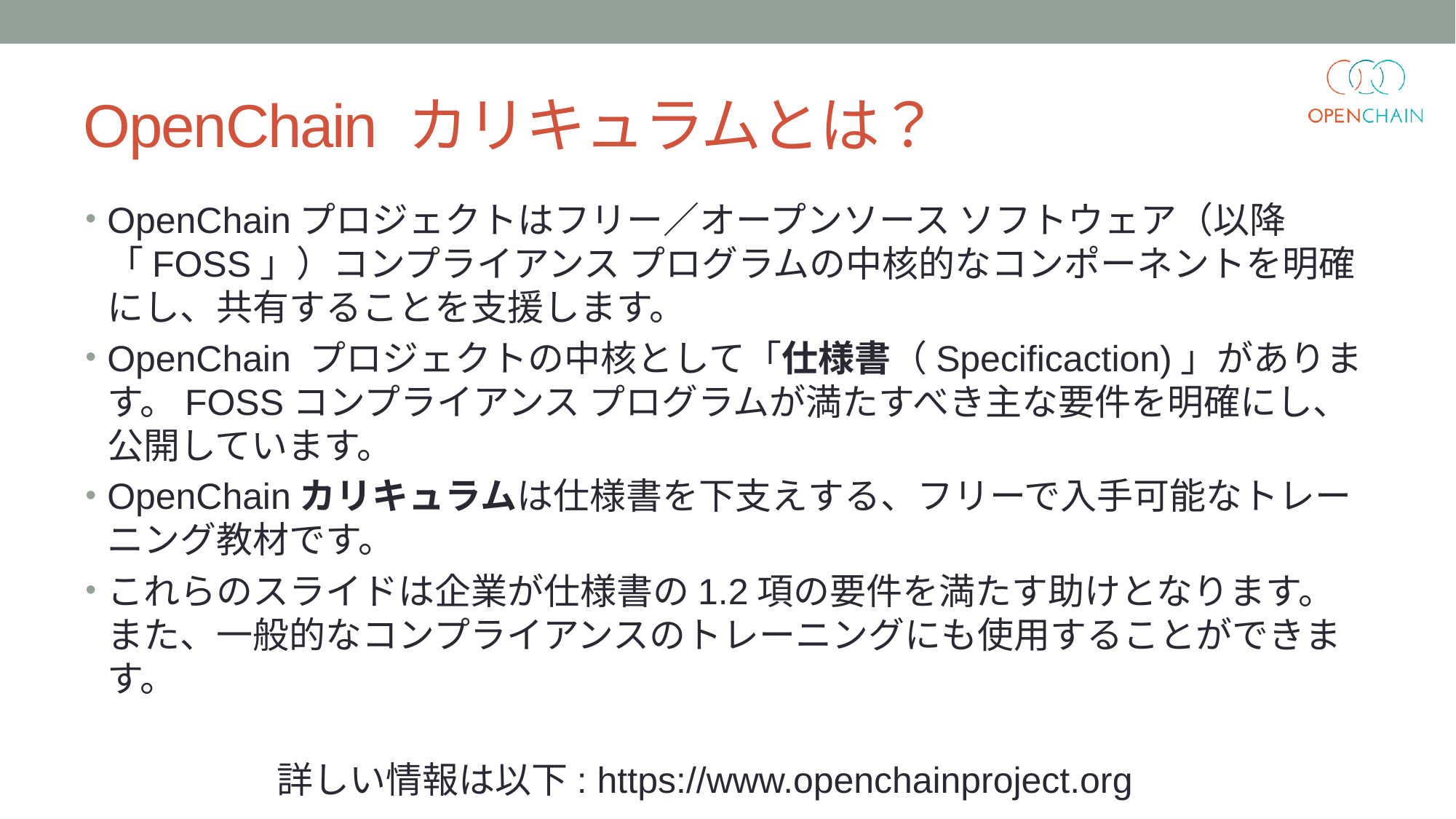

# OpenChain カリキュラムとは？
OpenChainプロジェクトはフリー／オープンソース ソフトウェア（以降「FOSS」）コンプライアンス プログラムの中核的なコンポーネントを明確にし、共有することを支援します。
OpenChain プロジェクトの中核として「仕様書（Specificaction)」があります。FOSSコンプライアンス プログラムが満たすべき主な要件を明確にし、公開しています。
OpenChainカリキュラムは仕様書を下支えする、フリーで入手可能なトレーニング教材です。
これらのスライドは企業が仕様書の1.2項の要件を満たす助けとなります。また、一般的なコンプライアンスのトレーニングにも使用することができます。

詳しい情報は以下: https://www.openchainproject.org